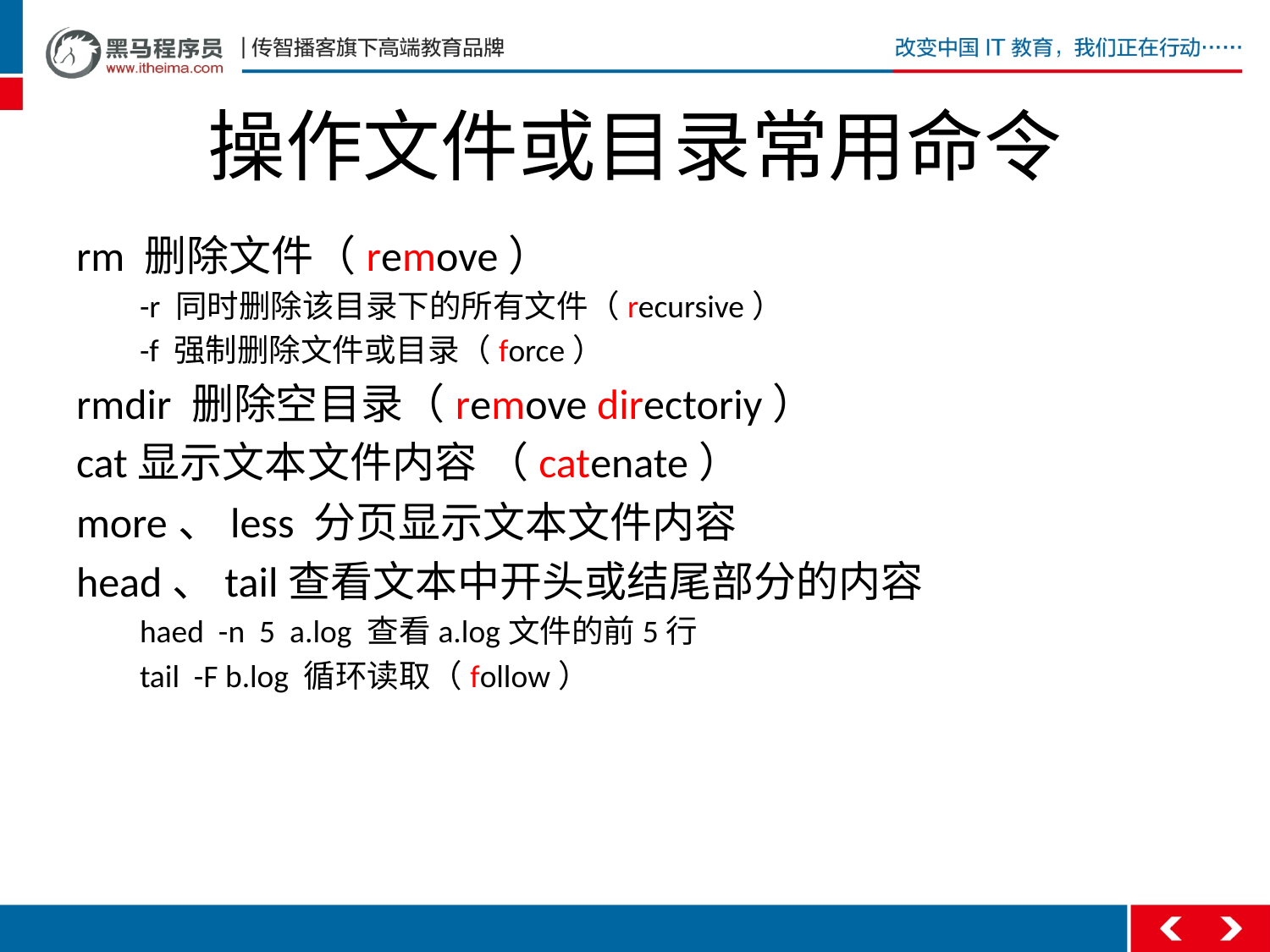

# 操作文件或目录常用命令
rm 删除文件（remove）
-r 同时删除该目录下的所有文件（recursive）
-f 强制删除文件或目录（force）
rmdir 删除空目录（remove directoriy）
cat显示文本文件内容 （catenate）
more、less 分页显示文本文件内容
head、tail查看文本中开头或结尾部分的内容
haed  -n  5  a.log 查看a.log文件的前5行
tail  -F b.log 循环读取（follow）